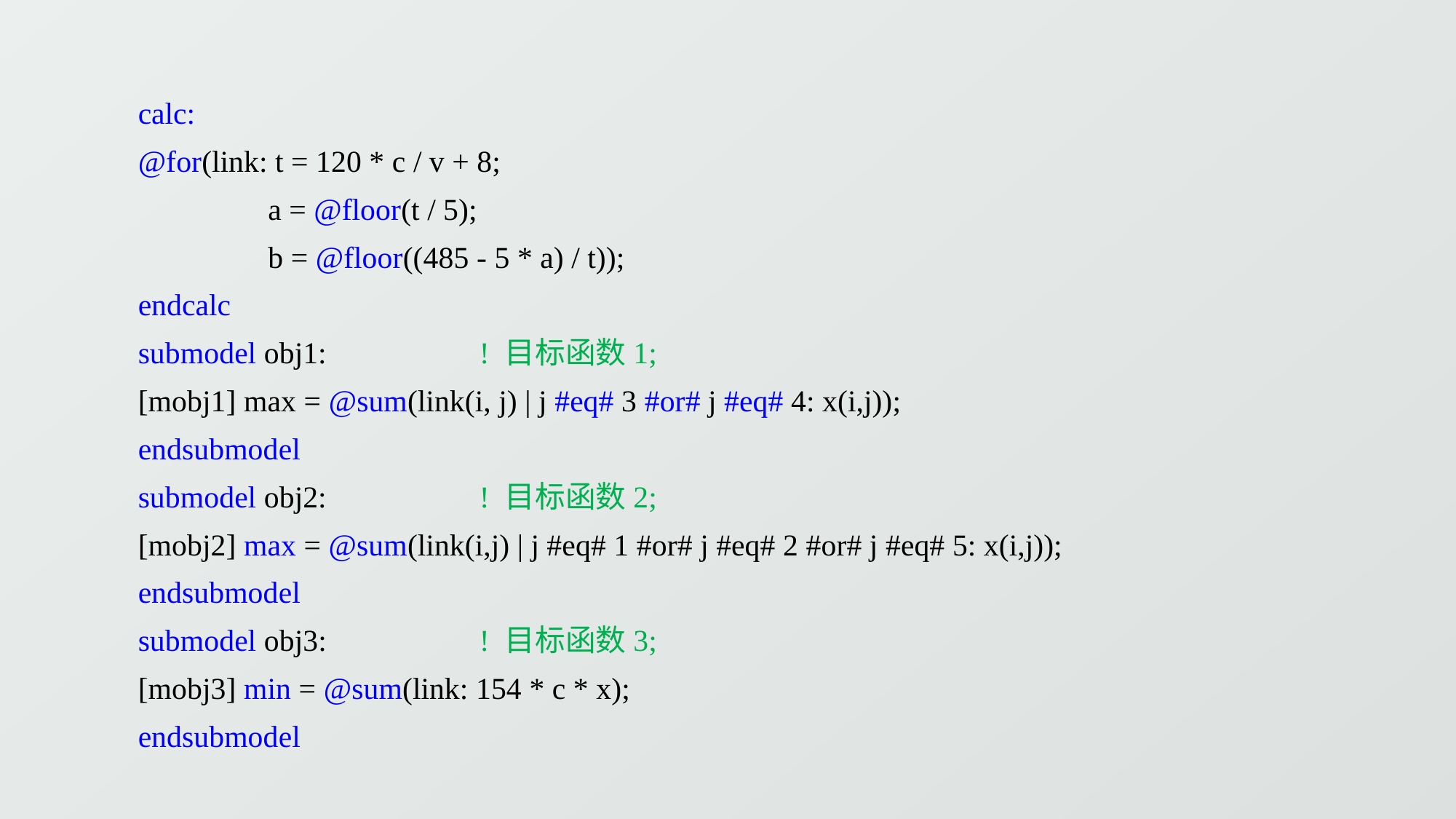

calc:
@for(link: t = 120 * c / v + 8;
                 a = @floor(t / 5);
                 b = @floor((485 - 5 * a) / t));
endcalc
submodel obj1:                    ! 目标函数1;
[mobj1] max = @sum(link(i, j) | j #eq# 3 #or# j #eq# 4: x(i,j));
endsubmodel
submodel obj2:                    ! 目标函数2;
[mobj2] max = @sum(link(i,j) | j #eq# 1 #or# j #eq# 2 #or# j #eq# 5: x(i,j));
endsubmodel
submodel obj3:                    ! 目标函数3;
[mobj3] min = @sum(link: 154 * c * x);
endsubmodel